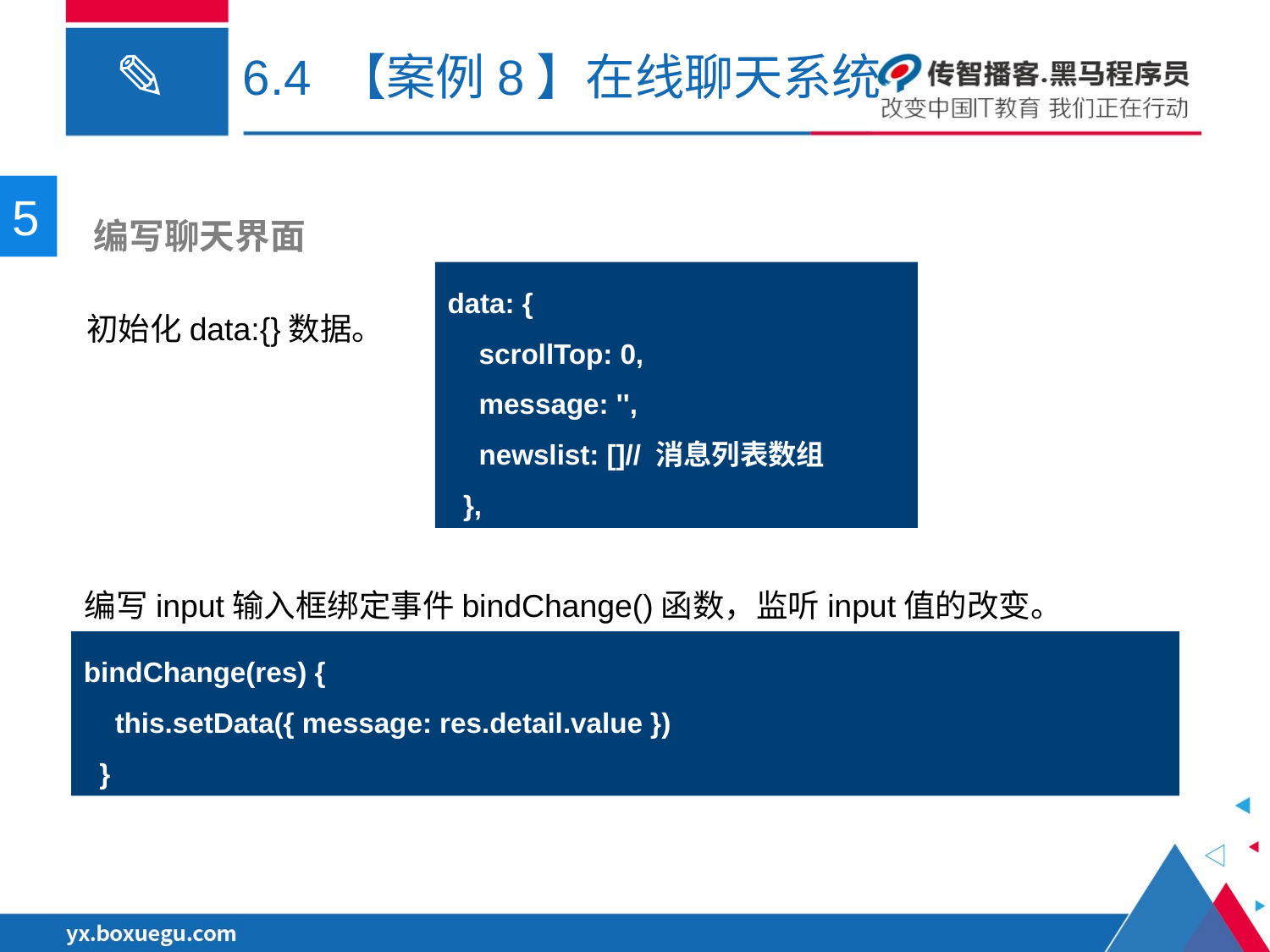

# 6.4 【案例8】在线聊天系统

5
  编写聊天界面
data: {
    scrollTop: 0,
    message: '',
    newslist: []// 消息列表数组
  },
初始化data:{}数据。
编写input输入框绑定事件bindChange()函数，监听input值的改变。
bindChange(res) {
    this.setData({ message: res.detail.value })
  }